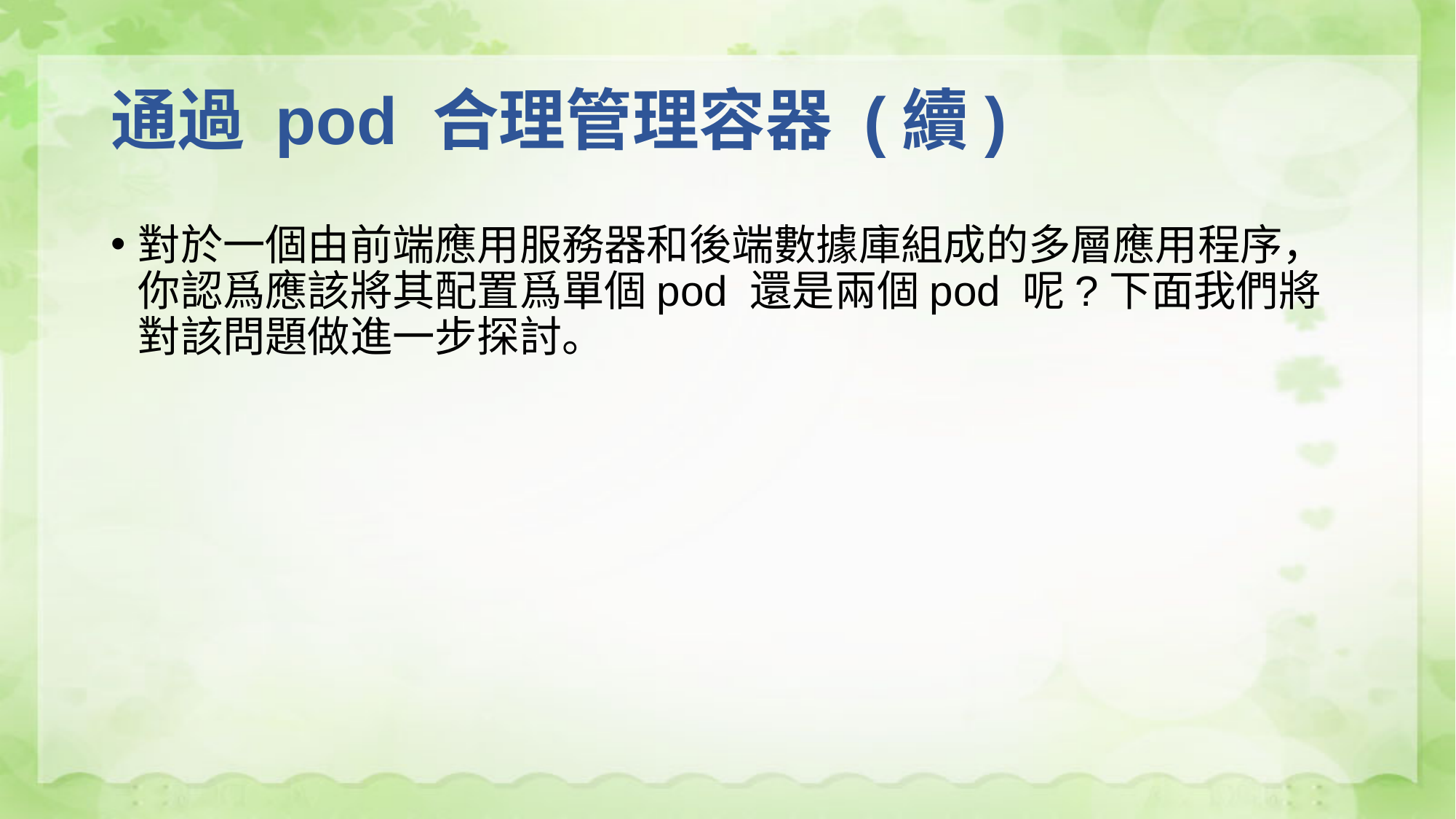

# 通過 pod 合理管理容器 (續)
對於一個由前端應用服務器和後端數據庫組成的多層應用程序，你認爲應該將其配置爲單個pod 還是兩個pod 呢?下面我們將對該問題做進一步探討。